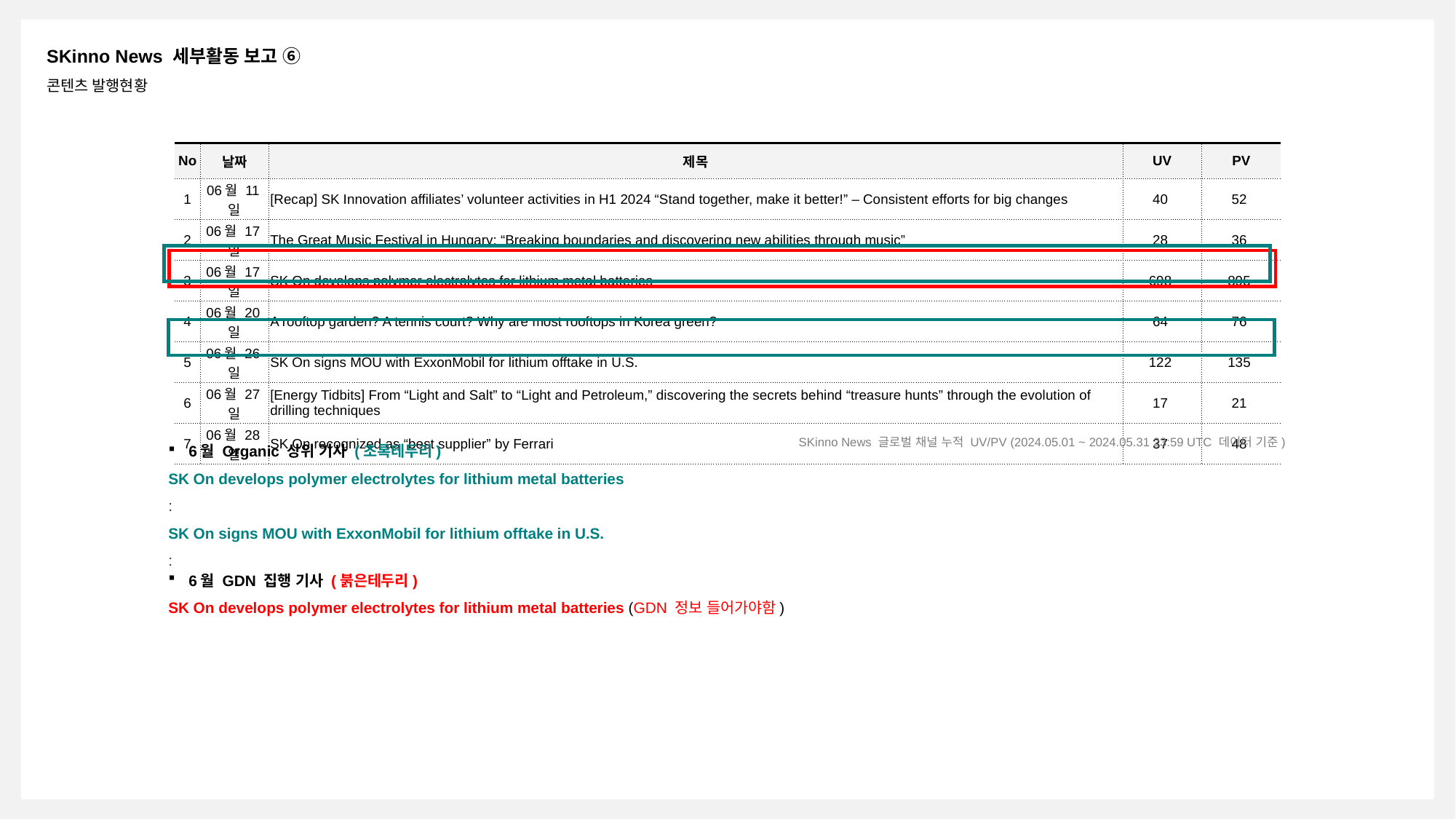

SKinno News 세부활동 보고 ⑥
콘텐츠 발행현황
| No | 날짜 | 제목 | UV | PV |
| --- | --- | --- | --- | --- |
| 1 | 06월 11일 | [Recap] SK Innovation affiliates’ volunteer activities in H1 2024 “Stand together, make it better!” – Consistent efforts for big changes | 40 | 52 |
| 2 | 06월 17일 | The Great Music Festival in Hungary: “Breaking boundaries and discovering new abilities through music” | 28 | 36 |
| 3 | 06월 17일 | SK On develops polymer electrolytes for lithium metal batteries | 698 | 895 |
| 4 | 06월 20일 | A rooftop garden? A tennis court? Why are most rooftops in Korea green? | 64 | 76 |
| 5 | 06월 26일 | SK On signs MOU with ExxonMobil for lithium offtake in U.S. | 122 | 135 |
| 6 | 06월 27일 | [Energy Tidbits] From “Light and Salt” to “Light and Petroleum,” discovering the secrets behind “treasure hunts” through the evolution of drilling techniques | 17 | 21 |
| 7 | 06월 28일 | SK On recognized as “best supplier” by Ferrari | 37 | 48 |

SKinno News 글로벌 채널 누적 UV/PV (2024.05.01 ~ 2024.05.31 23:59 UTC 데이터 기준)
6월 Organic 상위 기사 (초록테두리)
SK On develops polymer electrolytes for lithium metal batteries
:
SK On signs MOU with ExxonMobil for lithium offtake in U.S.
:
6월 GDN 집행 기사 (붉은테두리)
SK On develops polymer electrolytes for lithium metal batteries (GDN 정보 들어가야함)